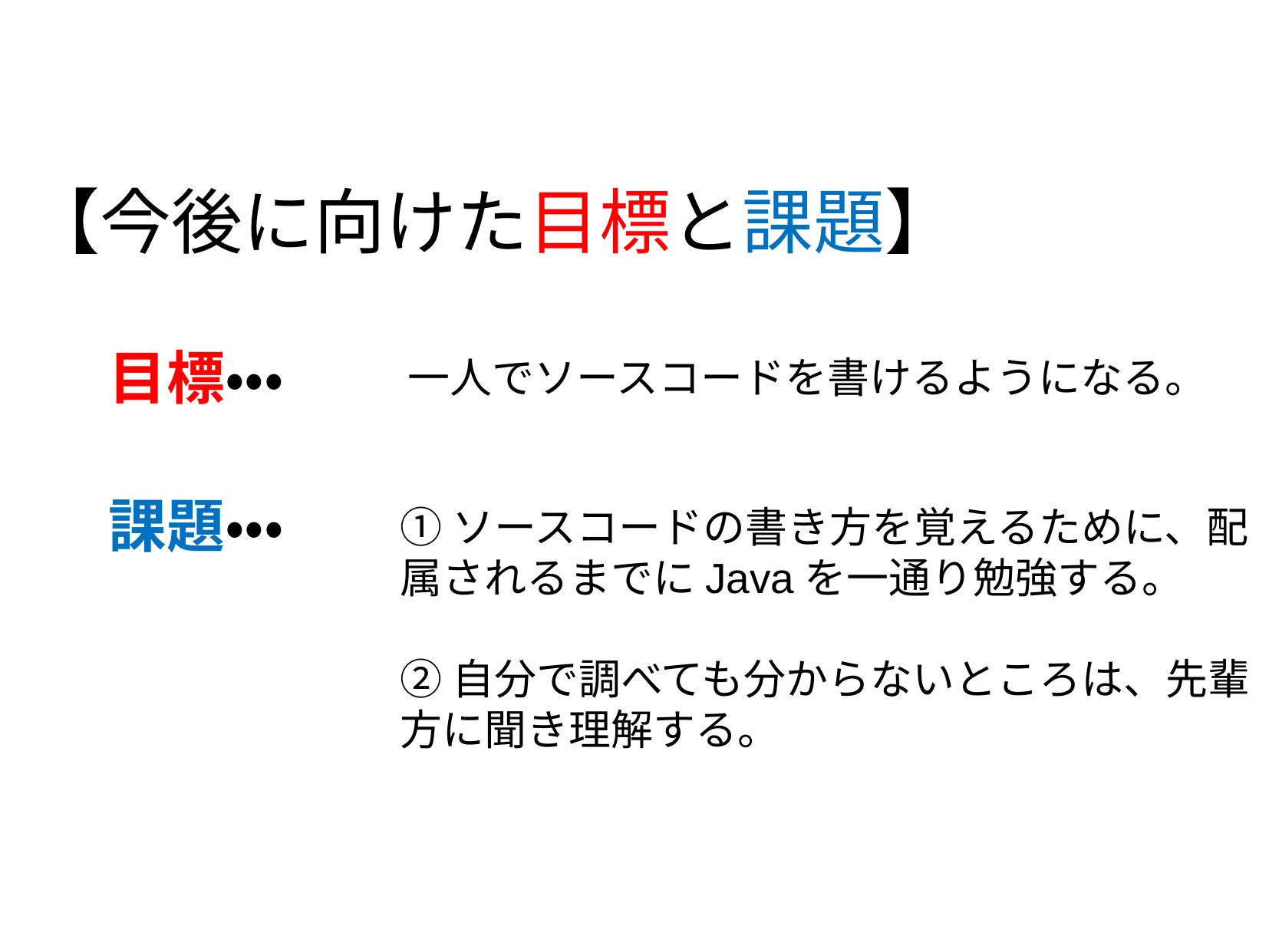

【今後に向けた目標と課題】
目標・・・
一人でソースコードを書けるようになる。
課題・・・
①ソースコードの書き方を覚えるために、配属されるまでにJavaを一通り勉強する。

②自分で調べても分からないところは、先輩方に聞き理解する。